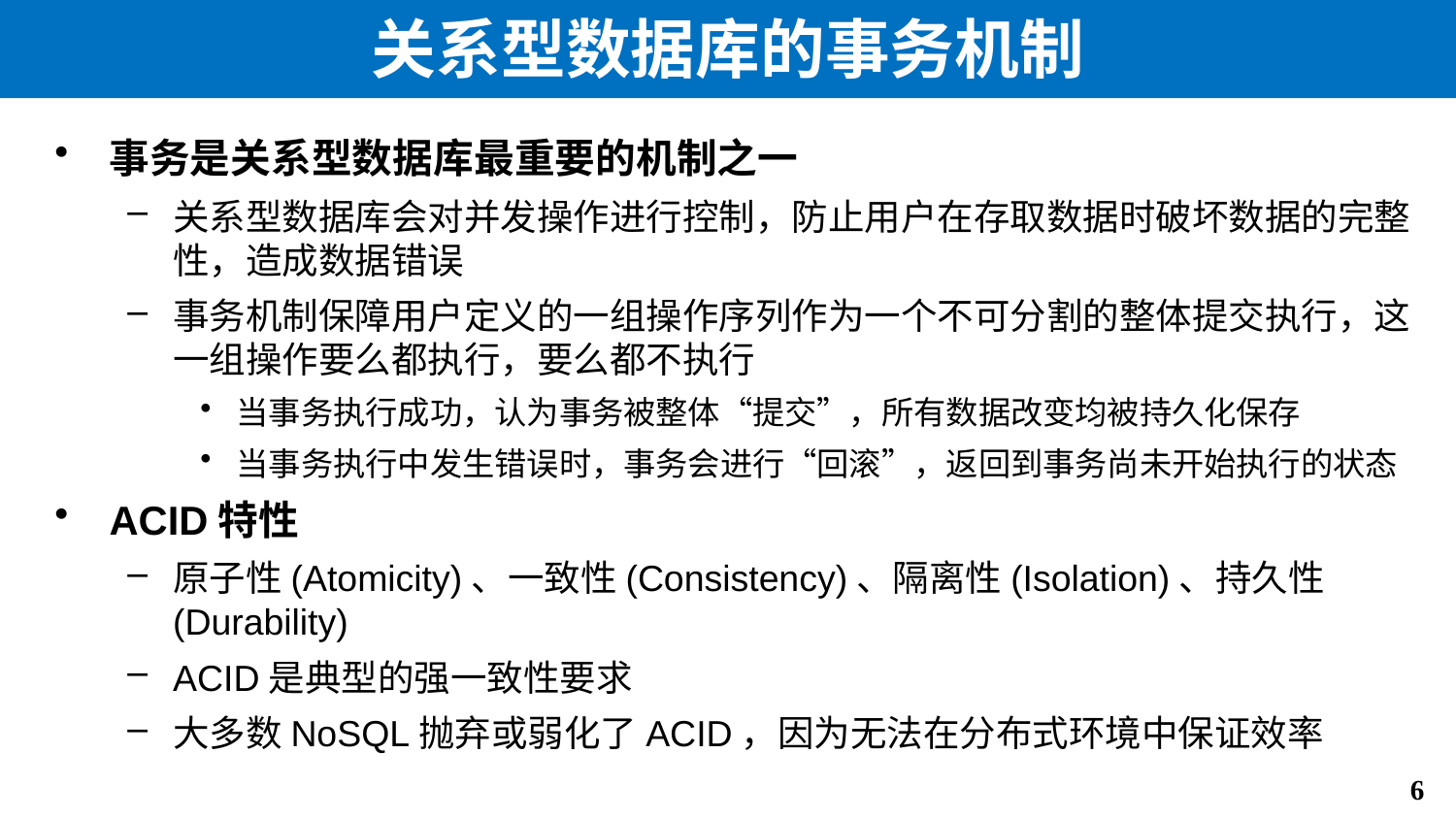

# 关系型数据库的事务机制
事务是关系型数据库最重要的机制之一
关系型数据库会对并发操作进行控制，防止用户在存取数据时破坏数据的完整性，造成数据错误
事务机制保障用户定义的一组操作序列作为一个不可分割的整体提交执行，这一组操作要么都执行，要么都不执行
当事务执行成功，认为事务被整体“提交”，所有数据改变均被持久化保存
当事务执行中发生错误时，事务会进行“回滚”，返回到事务尚未开始执行的状态
ACID特性
原子性(Atomicity)、一致性(Consistency)、隔离性(Isolation)、持久性(Durability)
ACID是典型的强一致性要求
大多数NoSQL抛弃或弱化了ACID，因为无法在分布式环境中保证效率